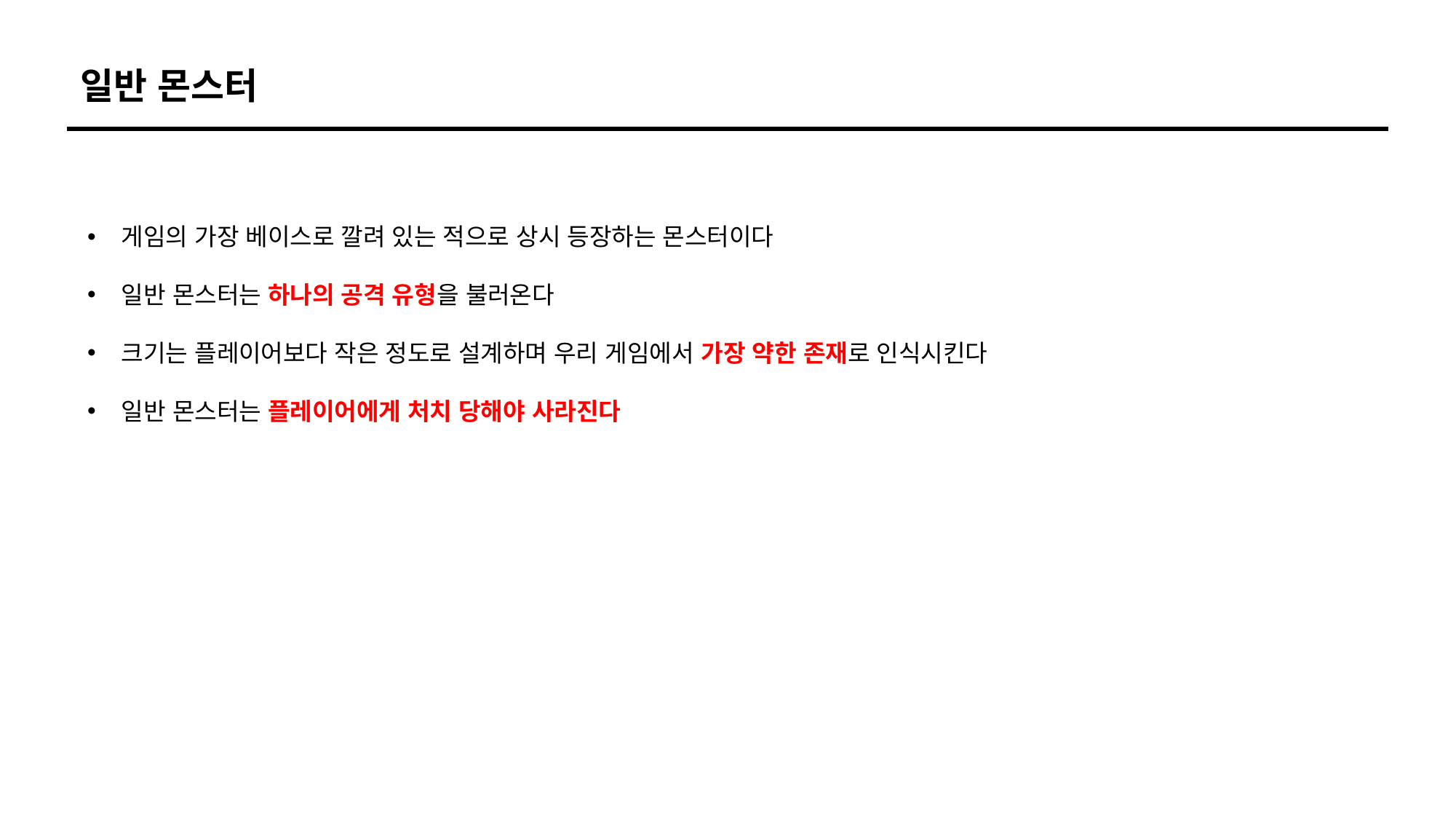

일반 몬스터
게임의 가장 베이스로 깔려 있는 적으로 상시 등장하는 몬스터이다
일반 몬스터는 하나의 공격 유형을 불러온다
크기는 플레이어보다 작은 정도로 설계하며 우리 게임에서 가장 약한 존재로 인식시킨다
일반 몬스터는 플레이어에게 처치 당해야 사라진다